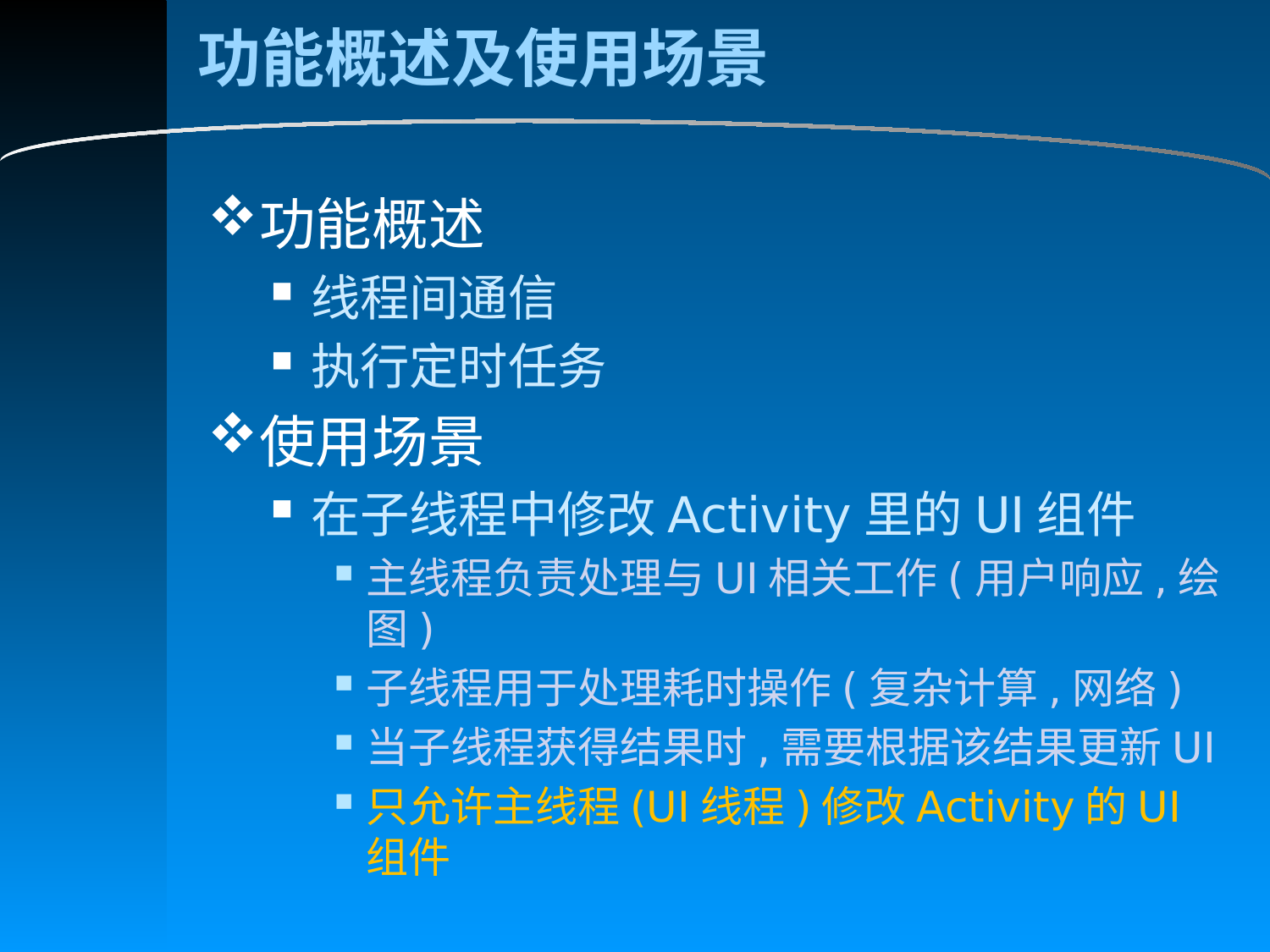

# 功能概述及使用场景
功能概述
线程间通信
执行定时任务
使用场景
在子线程中修改Activity里的UI组件
主线程负责处理与UI相关工作(用户响应,绘图)
子线程用于处理耗时操作(复杂计算,网络)
当子线程获得结果时,需要根据该结果更新UI
只允许主线程(UI线程)修改Activity的UI组件